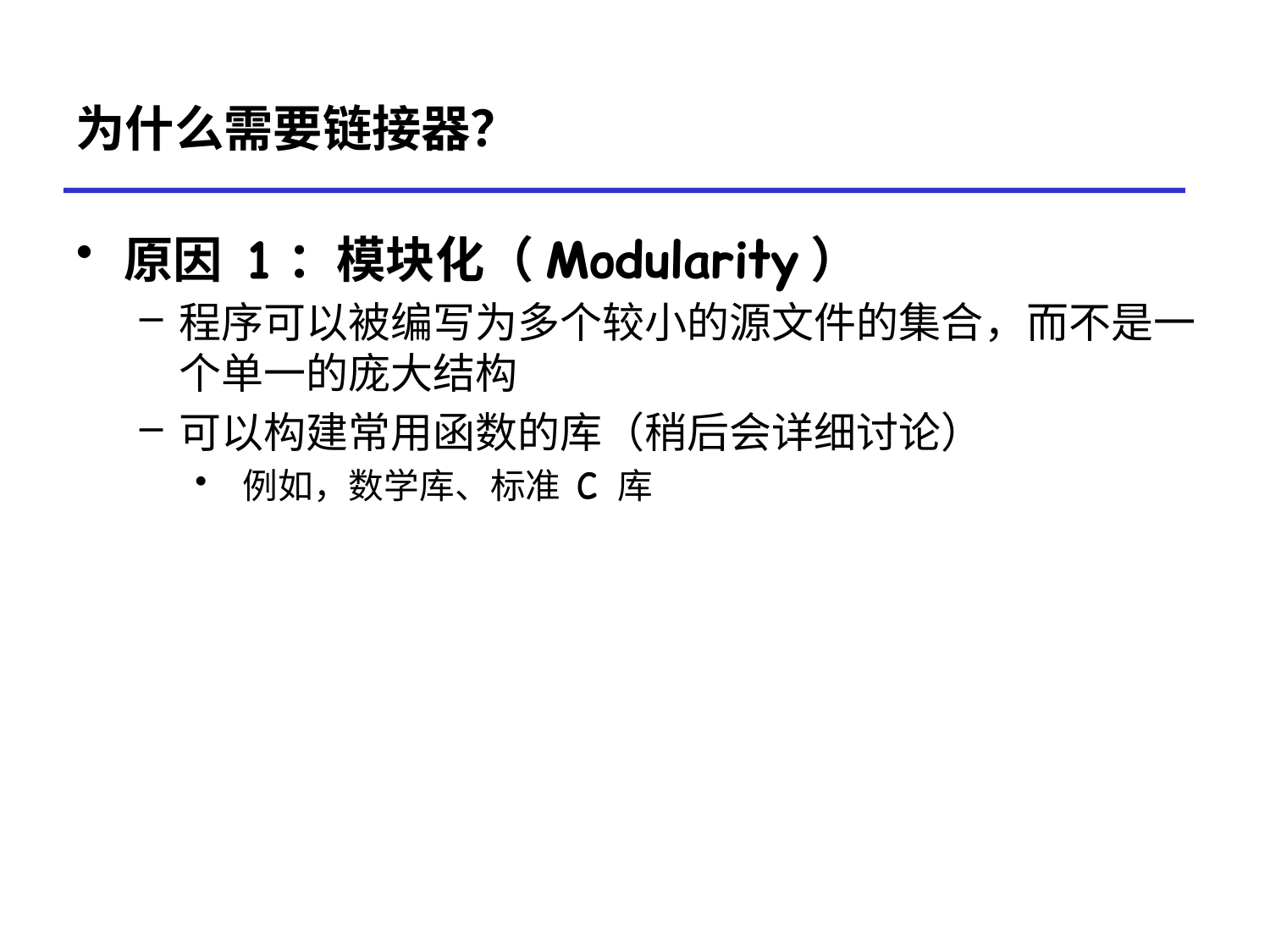

# 为什么需要链接器？
原因 1：模块化（Modularity）
程序可以被编写为多个较小的源文件的集合，而不是一个单一的庞大结构
可以构建常用函数的库（稍后会详细讨论）
例如，数学库、标准 C 库